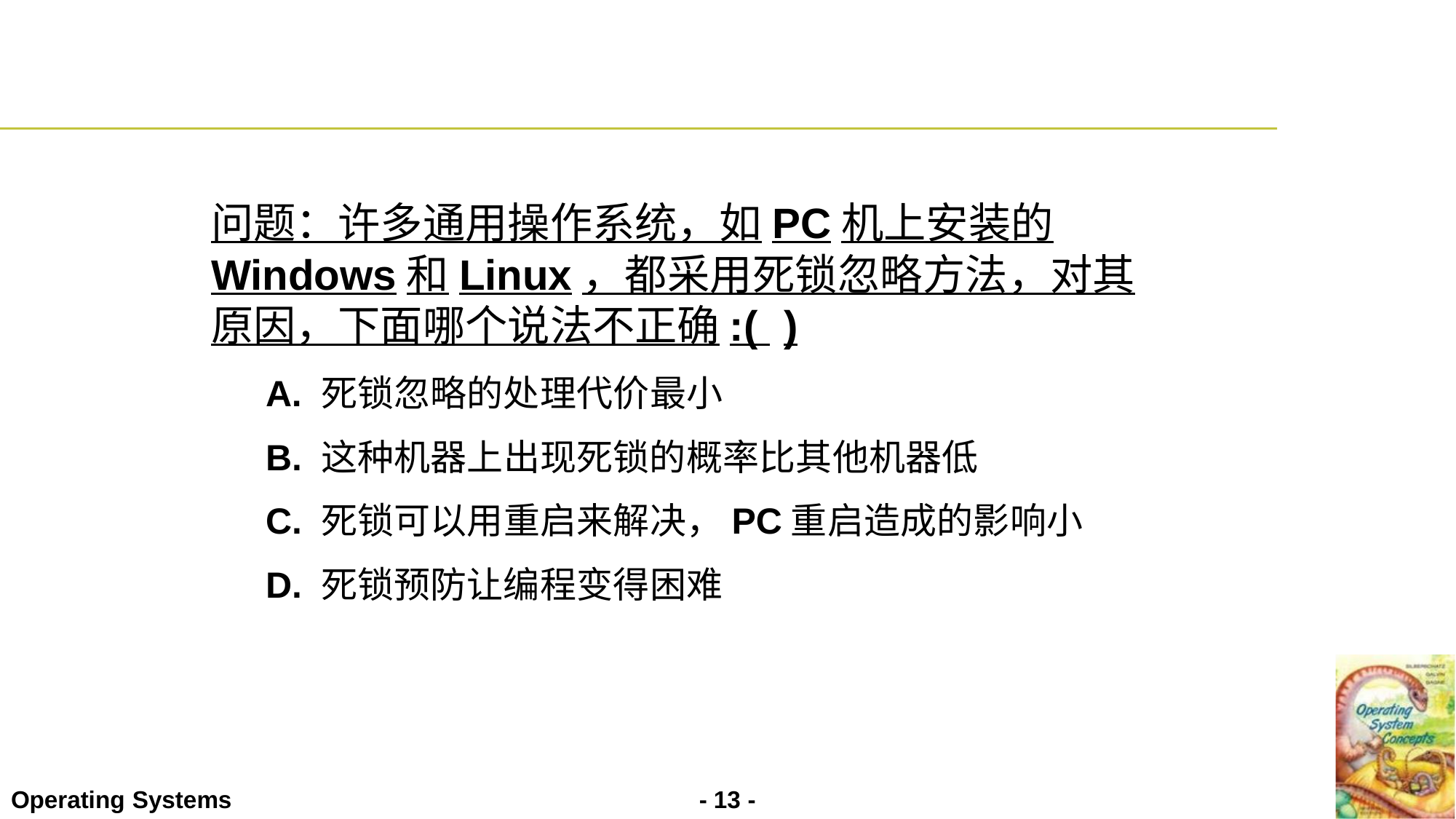

问题：许多通用操作系统，如PC机上安装的
Windows和Linux，都采用死锁忽略方法，对其
原因，下面哪个说法不正确:( )
A. 死锁忽略的处理代价最小
B. 这种机器上出现死锁的概率比其他机器低
C. 死锁可以用重启来解决，PC重启造成的影响小
D. 死锁预防让编程变得困难

- 13 -
Operating Systems